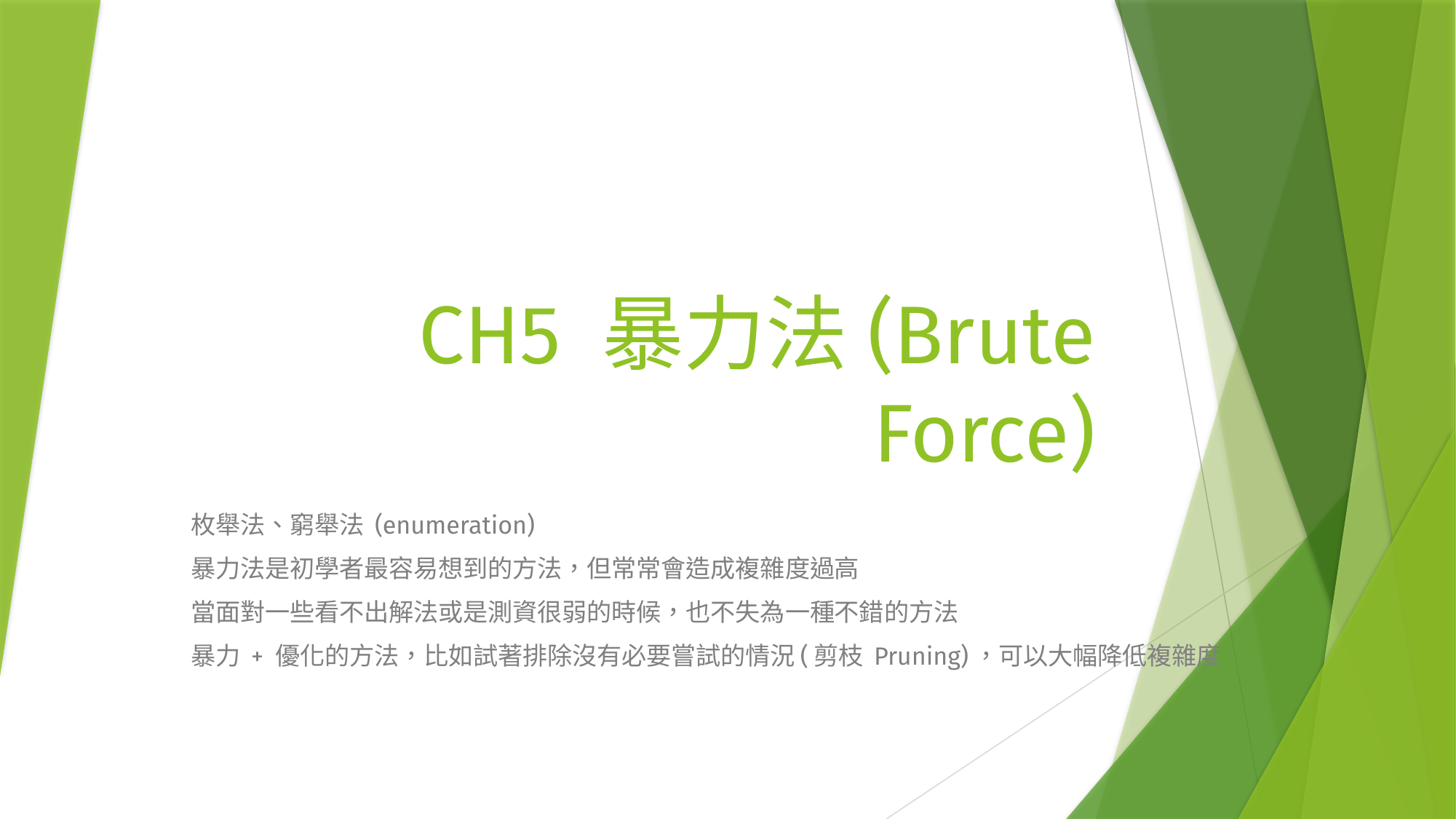

# CH5 暴力法(Brute Force)
枚舉法、窮舉法 (enumeration)
暴力法是初學者最容易想到的方法，但常常會造成複雜度過高
當面對一些看不出解法或是測資很弱的時候，也不失為一種不錯的方法
暴力 + 優化的方法，比如試著排除沒有必要嘗試的情況(剪枝 Pruning)，可以大幅降低複雜度